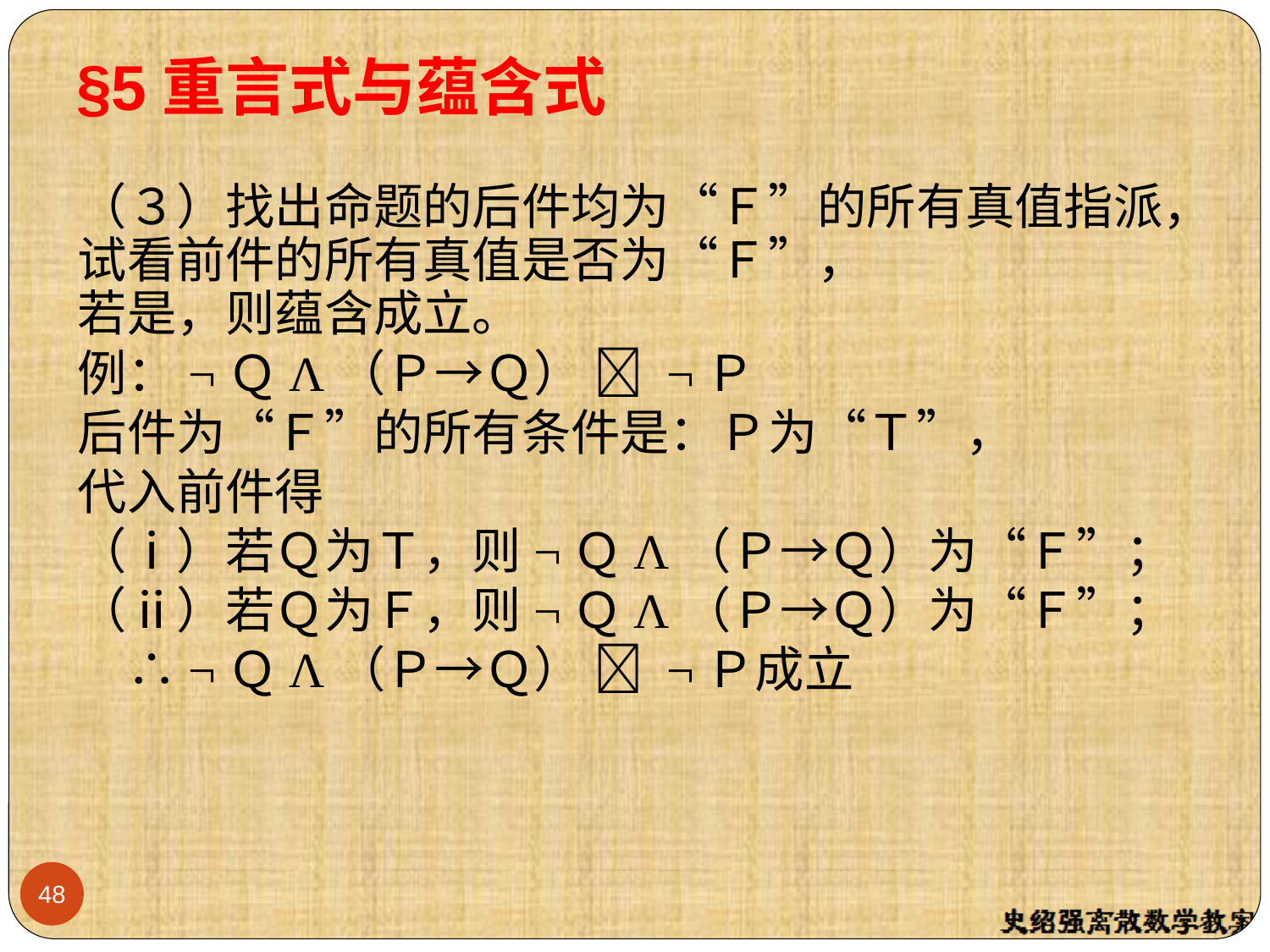

§5重言式与蕴含式
（３）找出命题的后件均为“Ｆ”的所有真值指派，
试看前件的所有真值是否为“Ｆ”，
若是，则蕴含成立。
例：¬ＱΛ（Ｐ→Ｑ） ⇒ ¬Ｐ
后件为“Ｆ”的所有条件是：Ｐ为“Ｔ”，
代入前件得
（ⅰ）若Ｑ为Ｔ，则¬ＱΛ（Ｐ→Ｑ）为“Ｆ”；
（ⅱ）若Ｑ为Ｆ，则¬ＱΛ（Ｐ→Ｑ）为“Ｆ”；
　∴¬ＱΛ（Ｐ→Ｑ） ⇒ ¬Ｐ成立

48